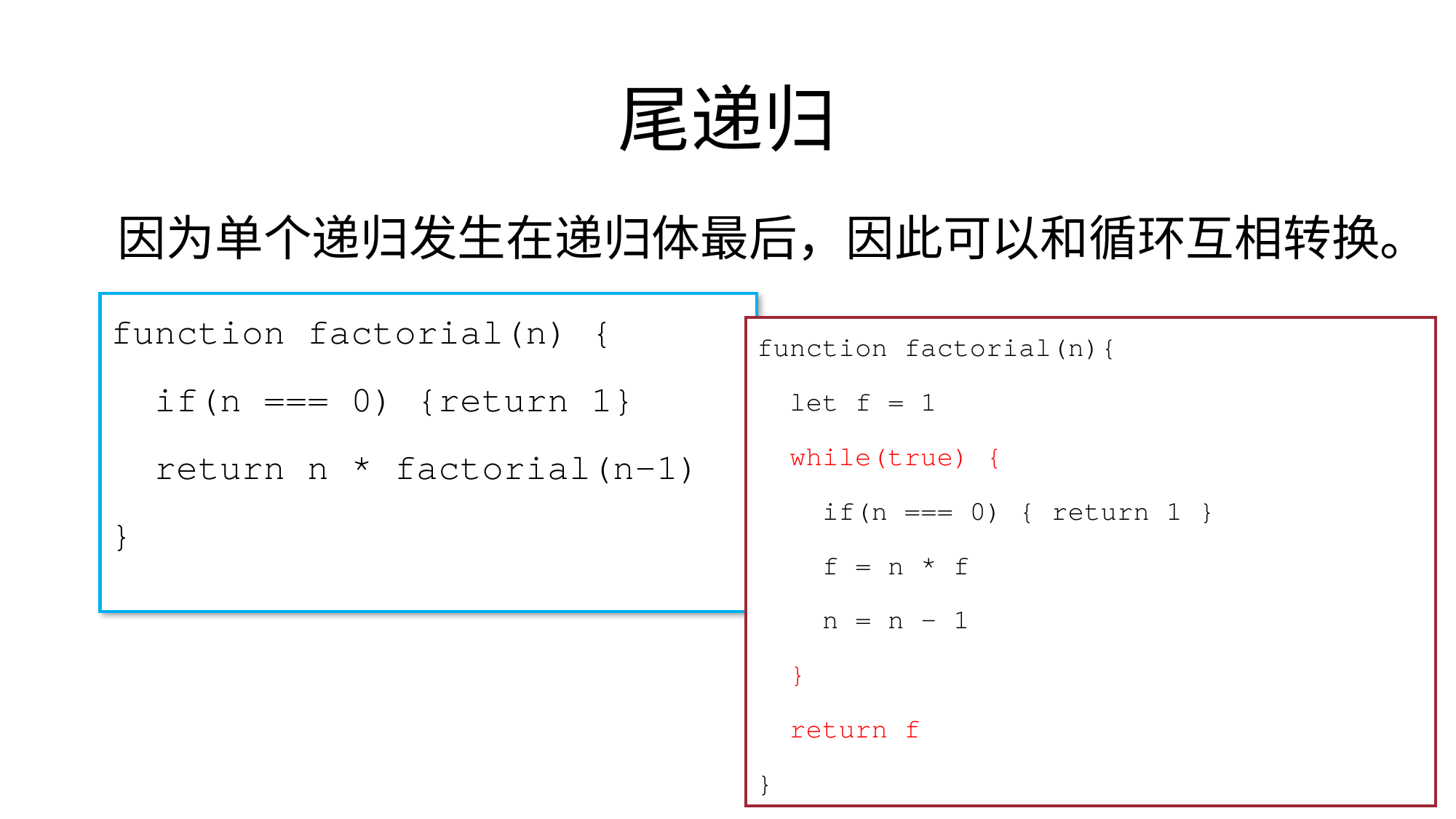

# 尾递归
因为单个递归发生在递归体最后，因此可以和循环互相转换。
function factorial(n) {
  if(n === 0) {return 1}
  return n * factorial(n-1)
}
function factorial(n){
  let f = 1
  while(true) {
    if(n === 0) { return 1 }
    f = n * f
    n = n - 1
  }
  return f
}